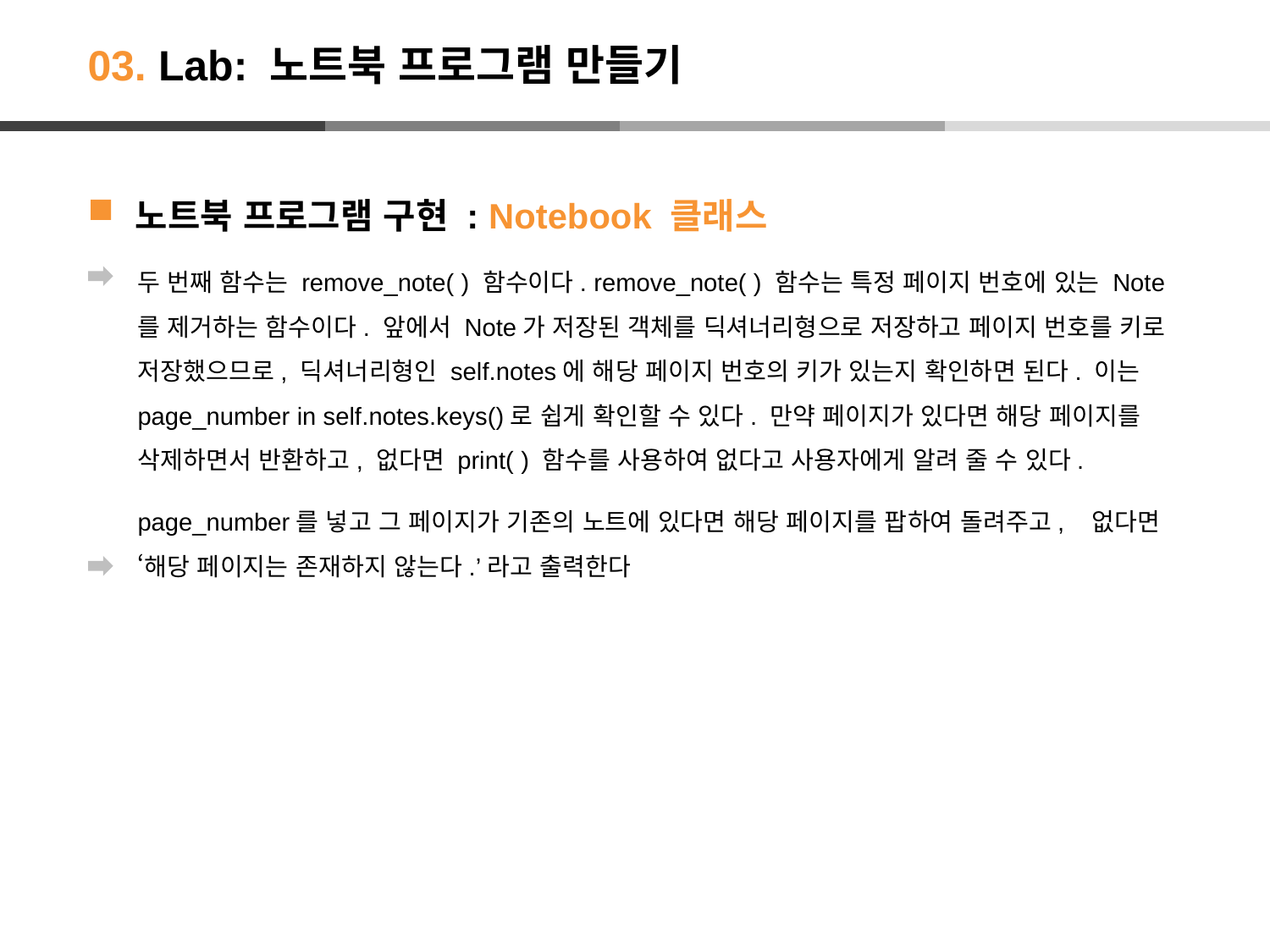

# 03. Lab: 노트북 프로그램 만들기
노트북 프로그램 구현 : Notebook 클래스

두 번째 함수는 remove_note( ) 함수이다. remove_note( ) 함수는 특정 페이지 번호에 있는 Note를 제거하는 함수이다. 앞에서 Note가 저장된 객체를 딕셔너리형으로 저장하고 페이지 번호를 키로 저장했으므로, 딕셔너리형인 self.notes에 해당 페이지 번호의 키가 있는지 확인하면 된다. 이는 page_number in self.notes.keys()로 쉽게 확인할 수 있다. 만약 페이지가 있다면 해당 페이지를 삭제하면서 반환하고, 없다면 print( ) 함수를 사용하여 없다고 사용자에게 알려 줄 수 있다.
page_number를 넣고 그 페이지가 기존의 노트에 있다면 해당 페이지를 팝하여 돌려주고,   없다면 ‘해당 페이지는 존재하지 않는다.’라고 출력한다